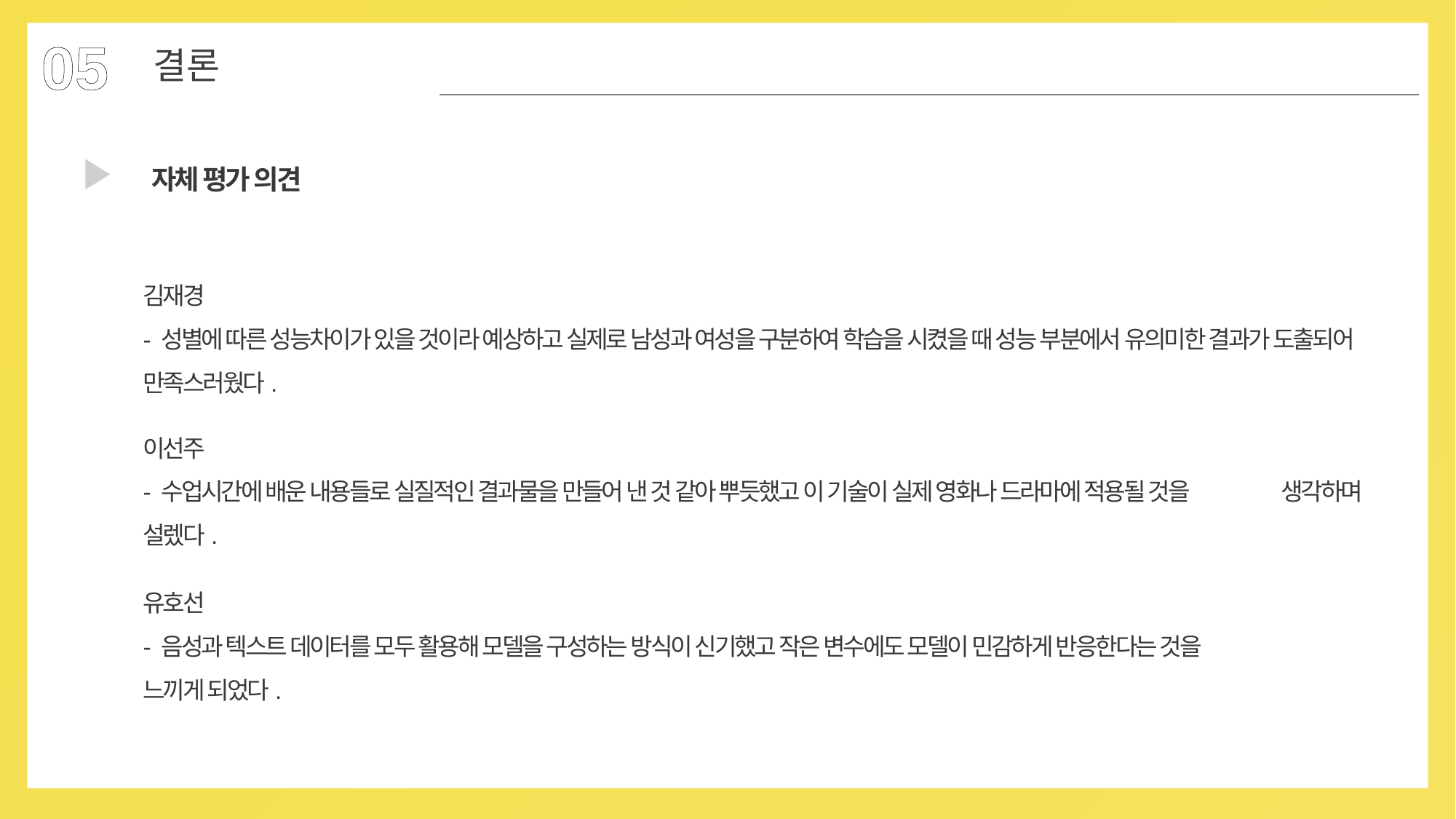

05
결론
▶
자체 평가 의견
김재경
- 성별에 따른 성능차이가 있을 것이라 예상하고 실제로 남성과 여성을 구분하여 학습을 시켰을 때 성능 부분에서 유의미한 결과가 도출되어 만족스러웠다.
이선주
- 수업시간에 배운 내용들로 실질적인 결과물을 만들어 낸 것 같아 뿌듯했고 이 기술이 실제 영화나 드라마에 적용될 것을                     생각하며 설렜다.
유호선
- 음성과 텍스트 데이터를 모두 활용해 모델을 구성하는 방식이 신기했고 작은 변수에도 모델이 민감하게 반응한다는 것을
느끼게 되었다.